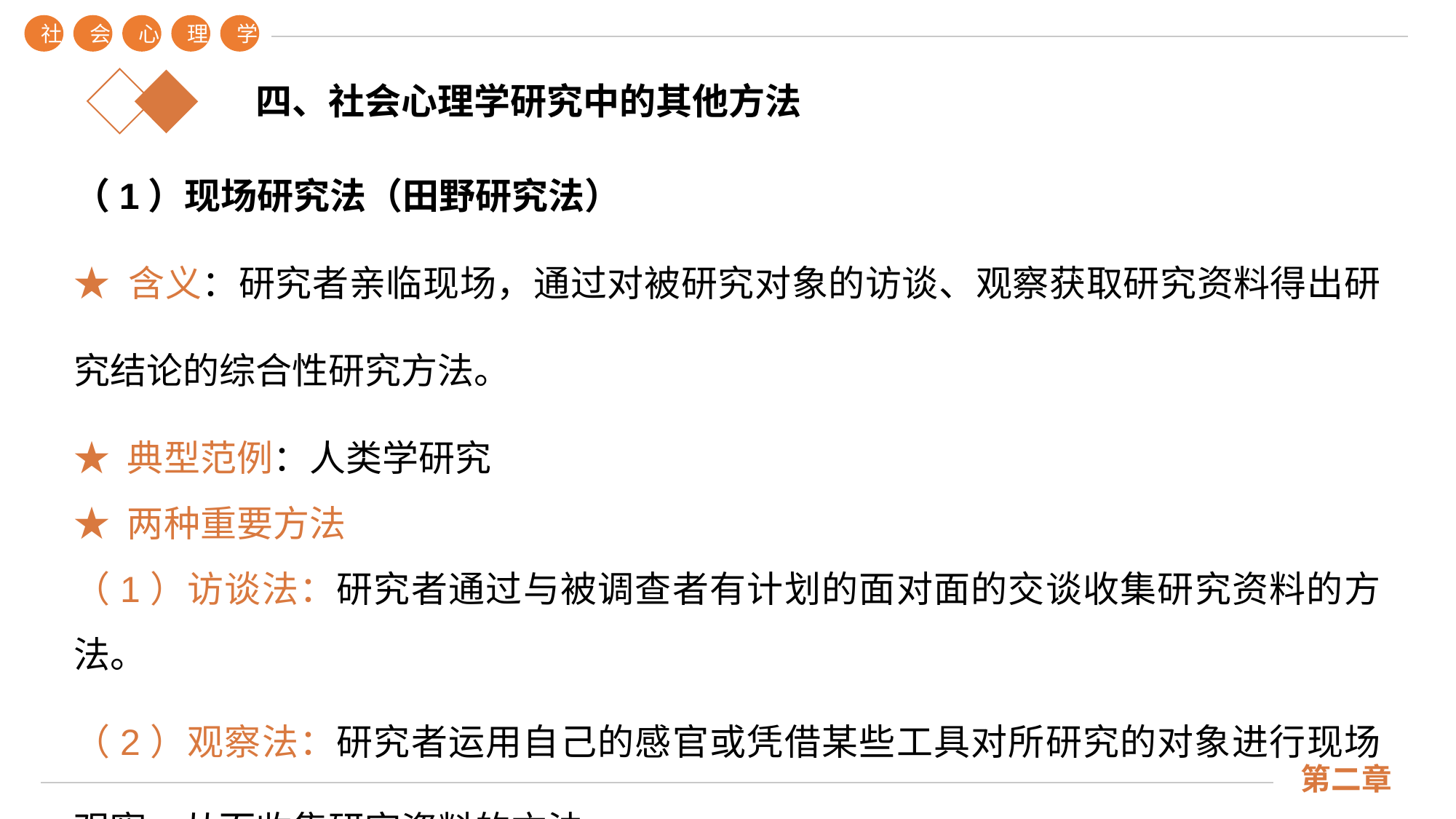

社
会
心
理
学
第二章

四、社会心理学研究中的其他方法
（1）现场研究法（田野研究法）
★ 含义：研究者亲临现场，通过对被研究对象的访谈、观察获取研究资料得出研究结论的综合性研究方法。
★ 典型范例：人类学研究
★ 两种重要方法
（1）访谈法：研究者通过与被调查者有计划的面对面的交谈收集研究资料的方法。
（2）观察法：研究者运用自己的感官或凭借某些工具对所研究的对象进行现场观察，从而收集研究资料的方法。